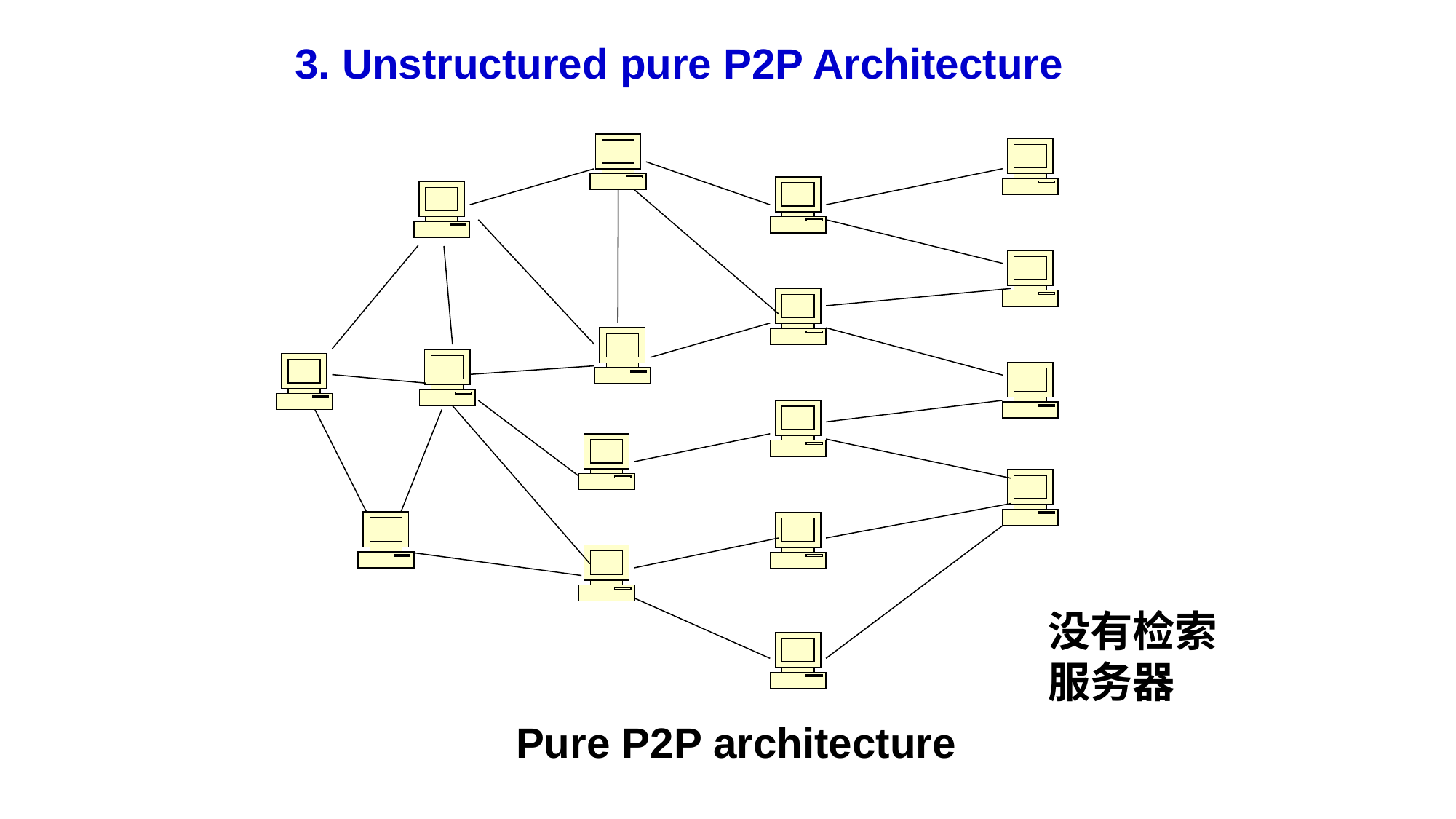

3. Unstructured pure P2P Architecture

没有检索
服务器

Pure P2P architecture